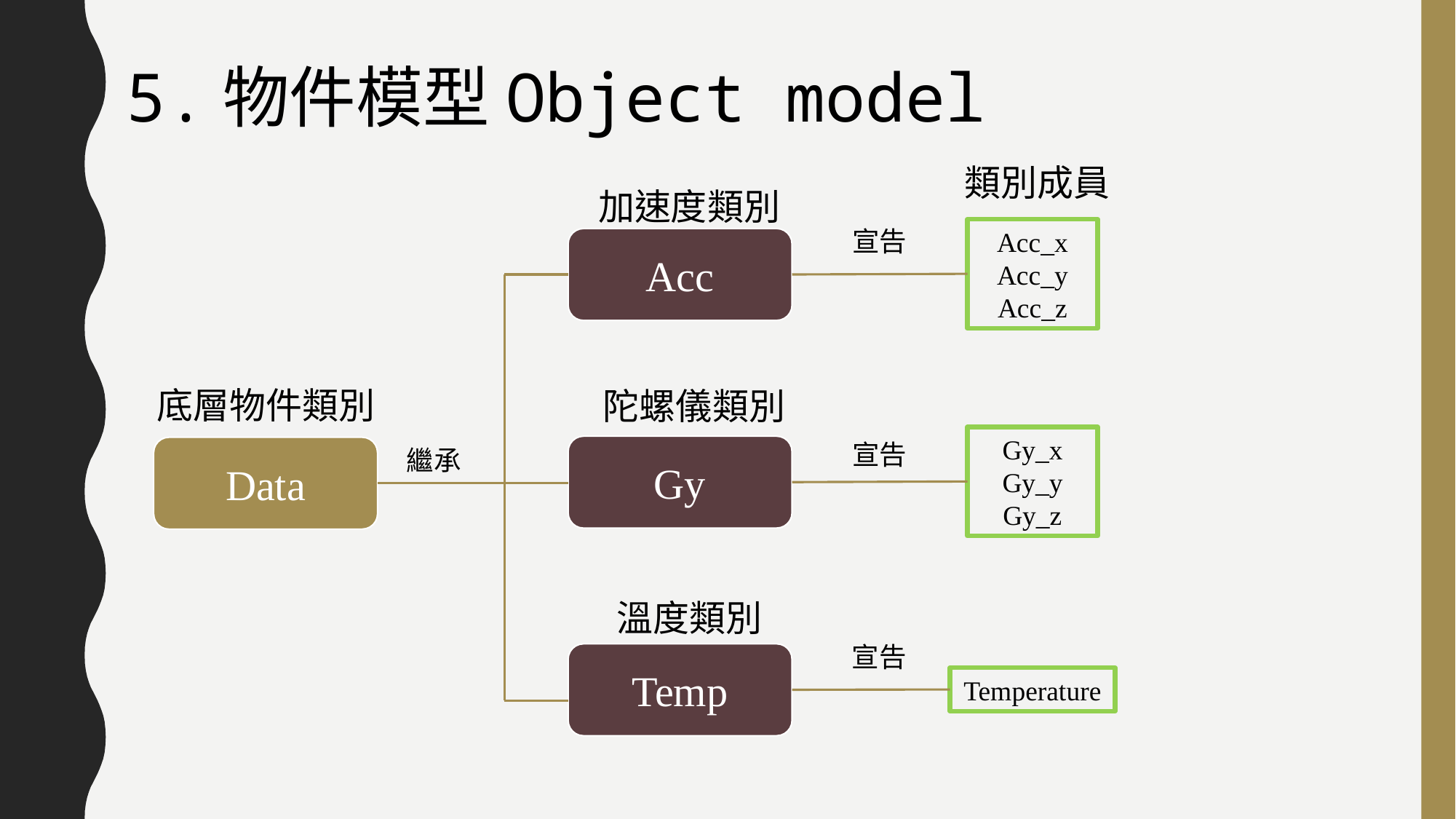

5.物件模型Object model
類別成員
加速度類別
宣告
Acc_x
Acc_y
Acc_z
Acc
底層物件類別
陀螺儀類別
Gy_x
Gy_y
Gy_z
宣告
Gy
Data
繼承
溫度類別
宣告
Temp
Temperature